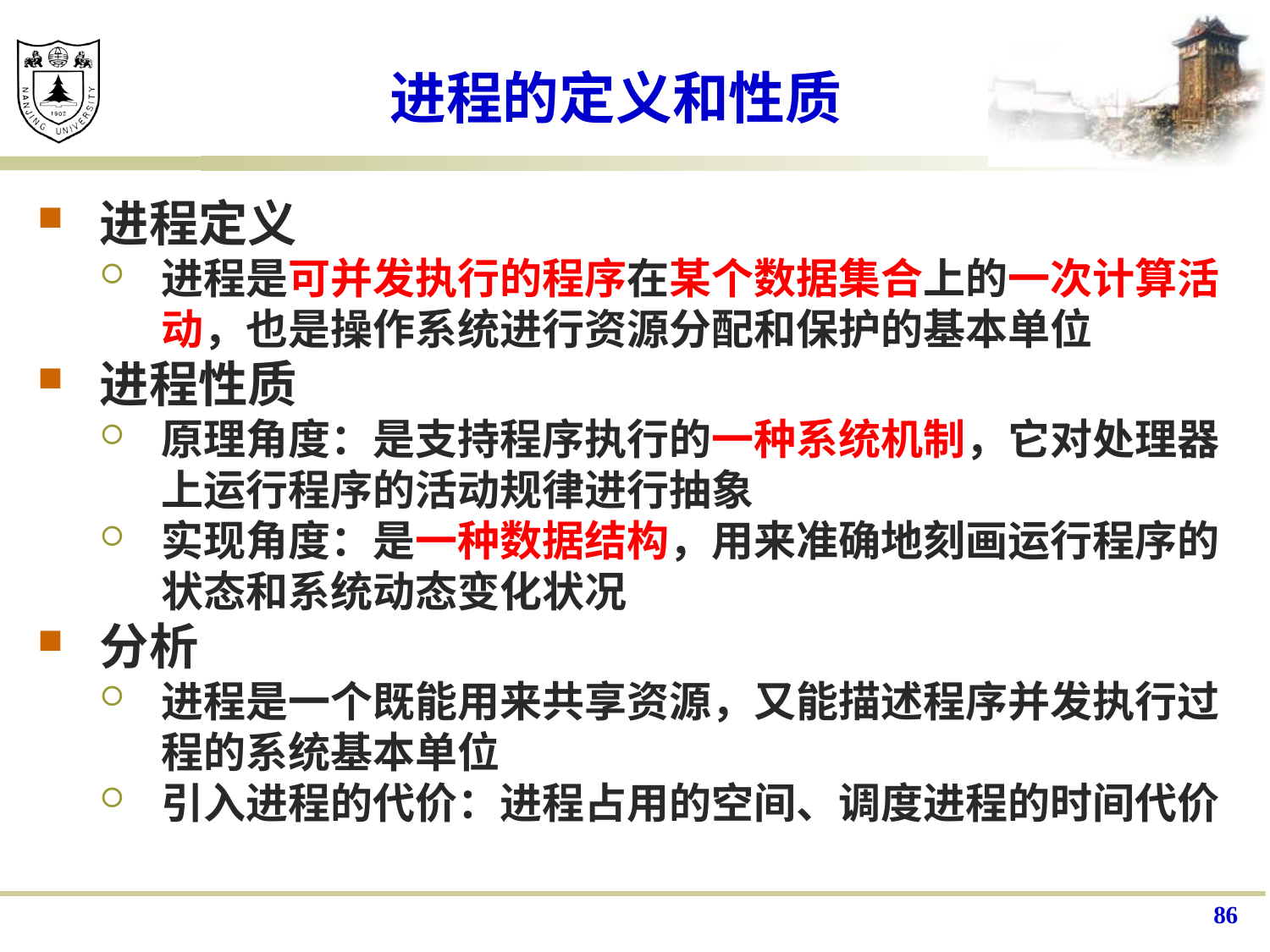

# 进程的定义和性质
进程定义
进程是可并发执行的程序在某个数据集合上的一次计算活动，也是操作系统进行资源分配和保护的基本单位
进程性质
原理角度：是支持程序执行的一种系统机制，它对处理器上运行程序的活动规律进行抽象
实现角度：是一种数据结构，用来准确地刻画运行程序的状态和系统动态变化状况
分析
进程是一个既能用来共享资源，又能描述程序并发执行过程的系统基本单位
引入进程的代价：进程占用的空间、调度进程的时间代价

86